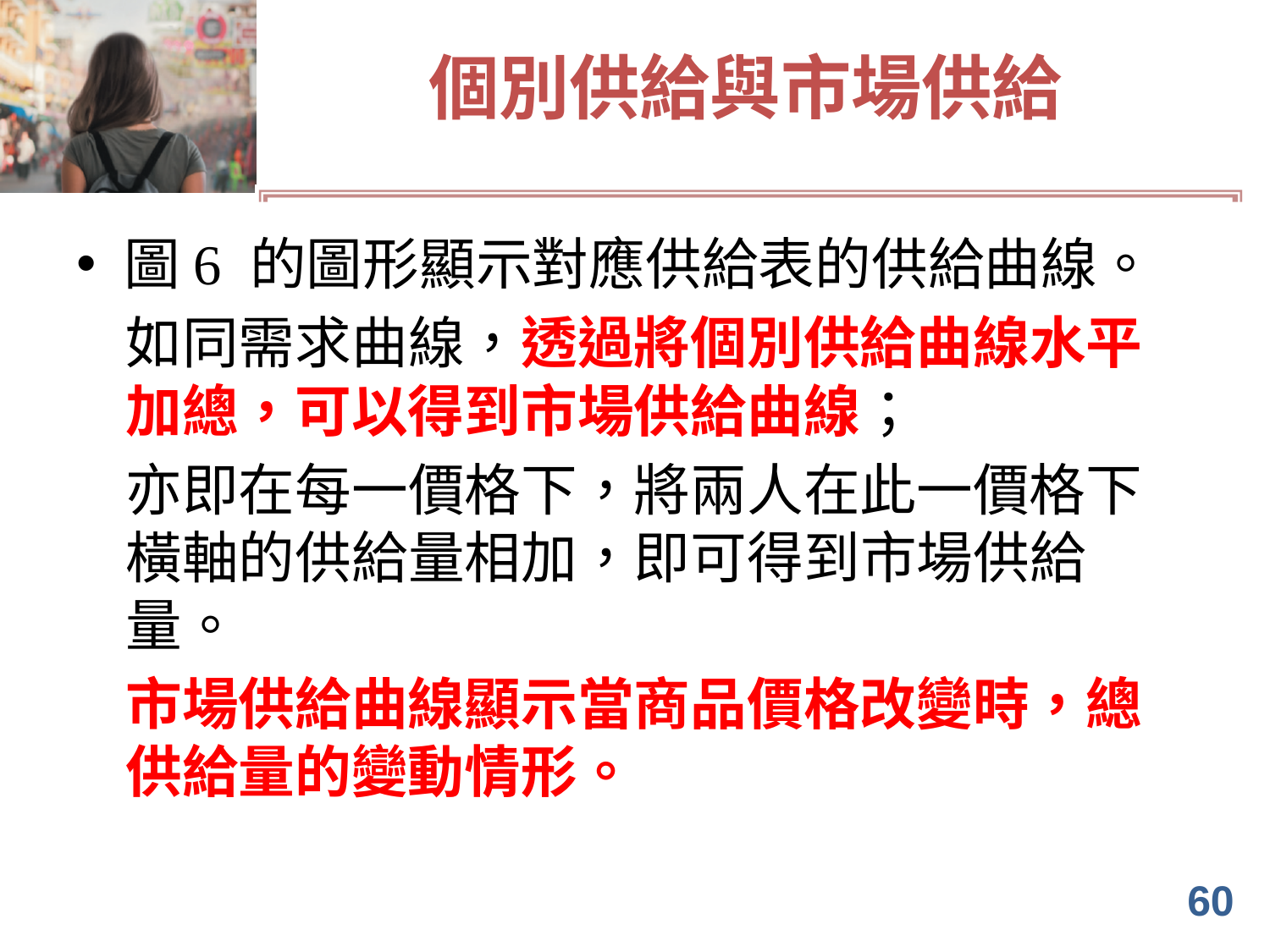

# 個別供給與市場供給
圖6 的圖形顯示對應供給表的供給曲線。
如同需求曲線，透過將個別供給曲線水平加總，可以得到市場供給曲線；
亦即在每一價格下，將兩人在此一價格下橫軸的供給量相加，即可得到市場供給量。
市場供給曲線顯示當商品價格改變時，總供給量的變動情形。

60